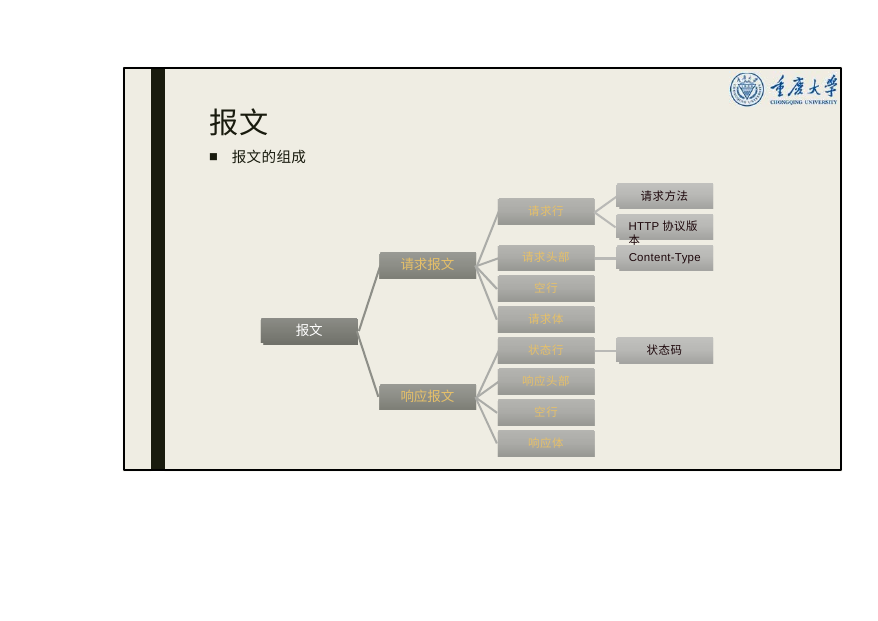

报文
报文的组成

请求方法

请求行
HTTP协议版本

请求头部
Content-Type

请求报文

空行

请求体

报文

状态行
状态码

响应头部
响应报文
空行

响应体